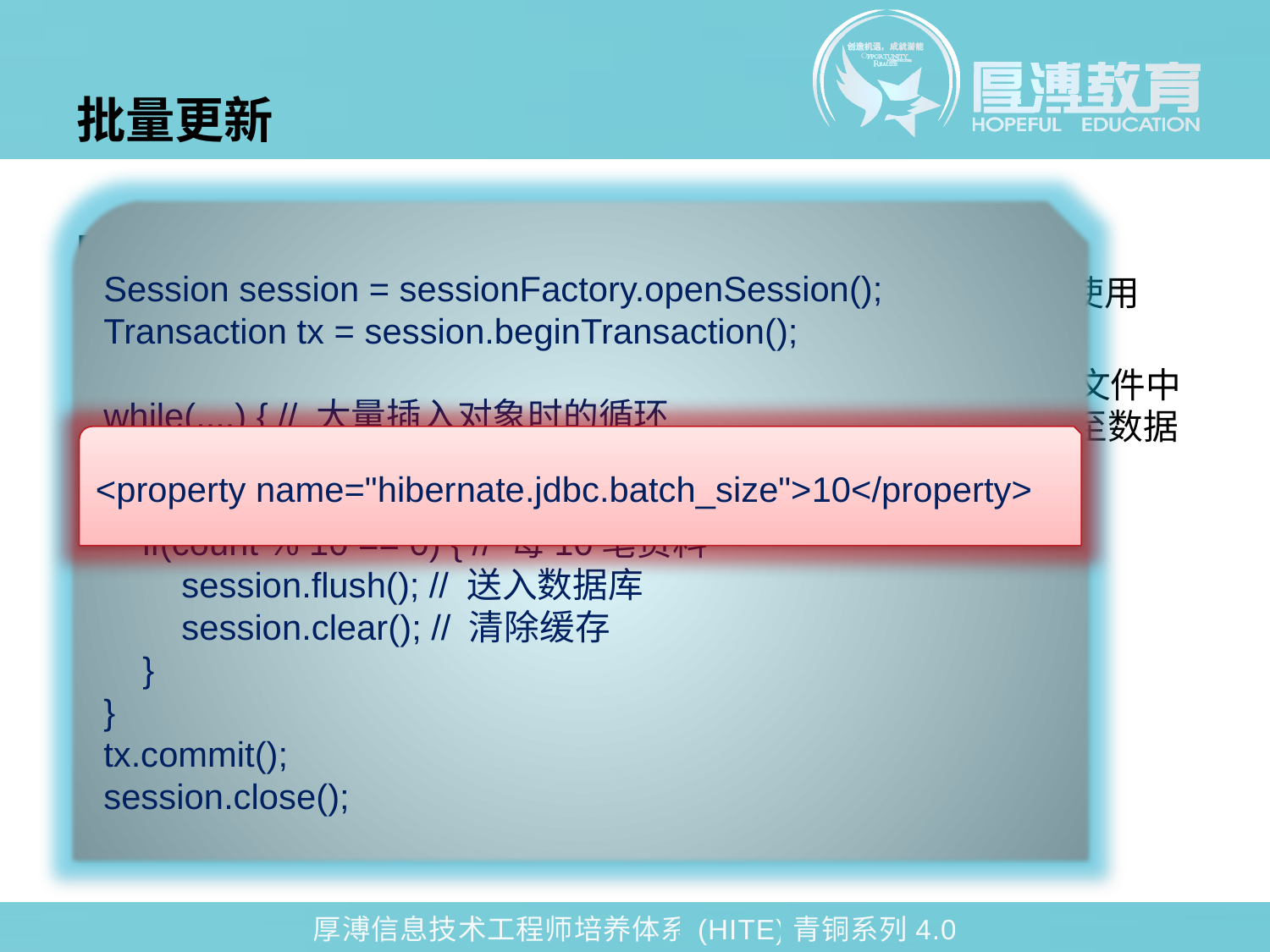

# 批量更新
Session session = sessionFactory.openSession();
Transaction tx = session.beginTransaction();

while(....) { // 大量插入对象时的循环
    ....
    session.save(someObject);
    if(count % 10 == 0) { // 每10笔资料
        session.flush(); // 送入数据库
        session.clear(); // 清除缓存
    }
}
tx.commit();
session.close();
在进行大量数据储存时，缓存中的实例大量增加，最后会导致OutOfMemoryError，对于这种情况，可以主动每隔一段时间使用Session的flush()强制储存对象，并使用clear()清除缓存
在SQL Server、Oracle等数据库中，可以在Hibernate配置文件中设定属性hibernate.jdbc.batch_size来控制每多少笔数据就送至数据库（类似于JDBC中的为提高性能的批量更新：PreparedStatement.executeBatch()）
<property name="hibernate.jdbc.batch_size">10</property>